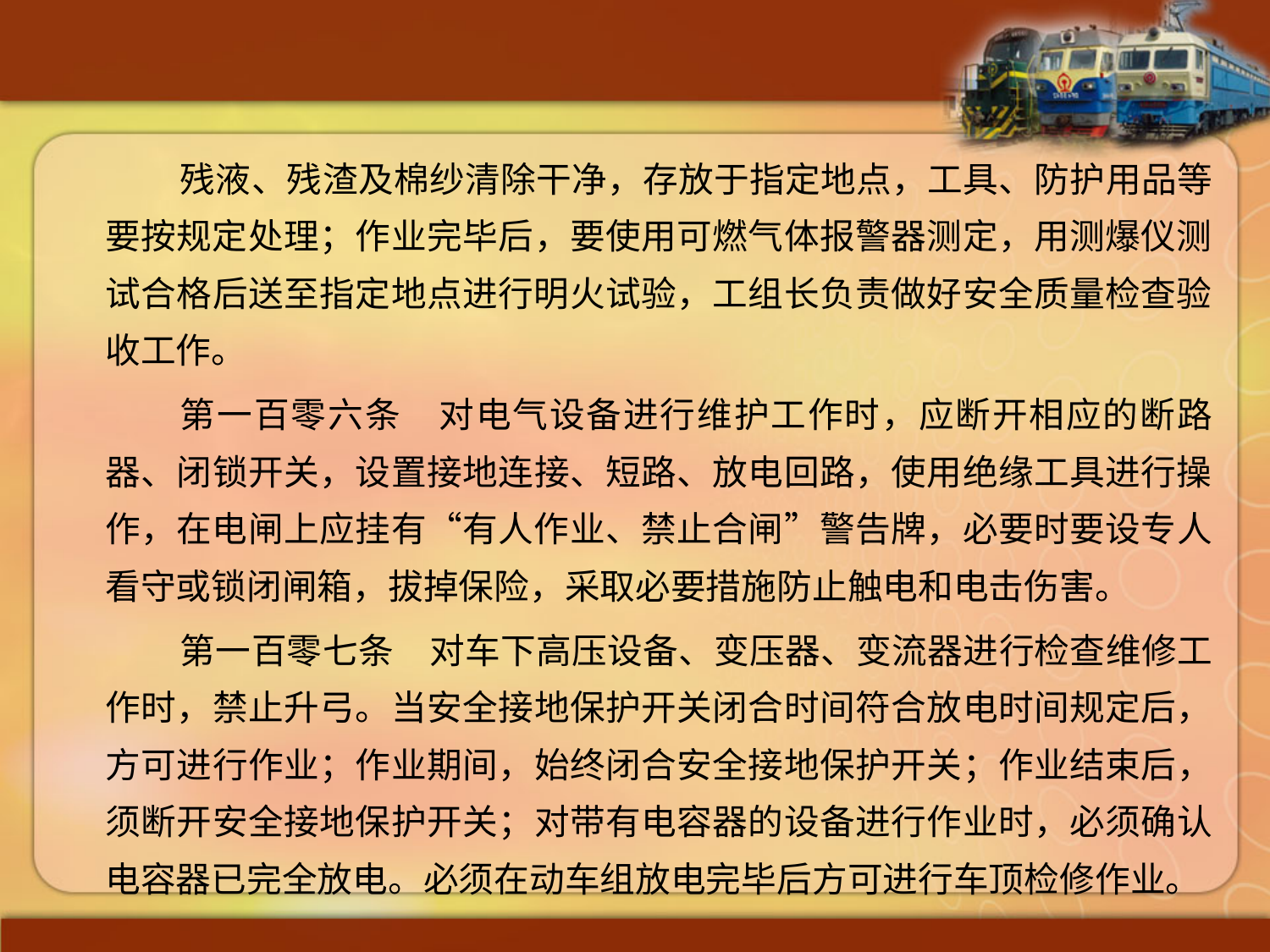

#
残液、残渣及棉纱清除干净，存放于指定地点，工具、防护用品等要按规定处理；作业完毕后，要使用可燃气体报警器测定，用测爆仪测试合格后送至指定地点进行明火试验，工组长负责做好安全质量检查验收工作。
第一百零六条　对电气设备进行维护工作时，应断开相应的断路器、闭锁开关，设置接地连接、短路、放电回路，使用绝缘工具进行操作，在电闸上应挂有“有人作业、禁止合闸”警告牌，必要时要设专人看守或锁闭闸箱，拔掉保险，采取必要措施防止触电和电击伤害。
第一百零七条　对车下高压设备、变压器、变流器进行检查维修工作时，禁止升弓。当安全接地保护开关闭合时间符合放电时间规定后，方可进行作业；作业期间，始终闭合安全接地保护开关；作业结束后，须断开安全接地保护开关；对带有电容器的设备进行作业时，必须确认电容器已完全放电。必须在动车组放电完毕后方可进行车顶检修作业。